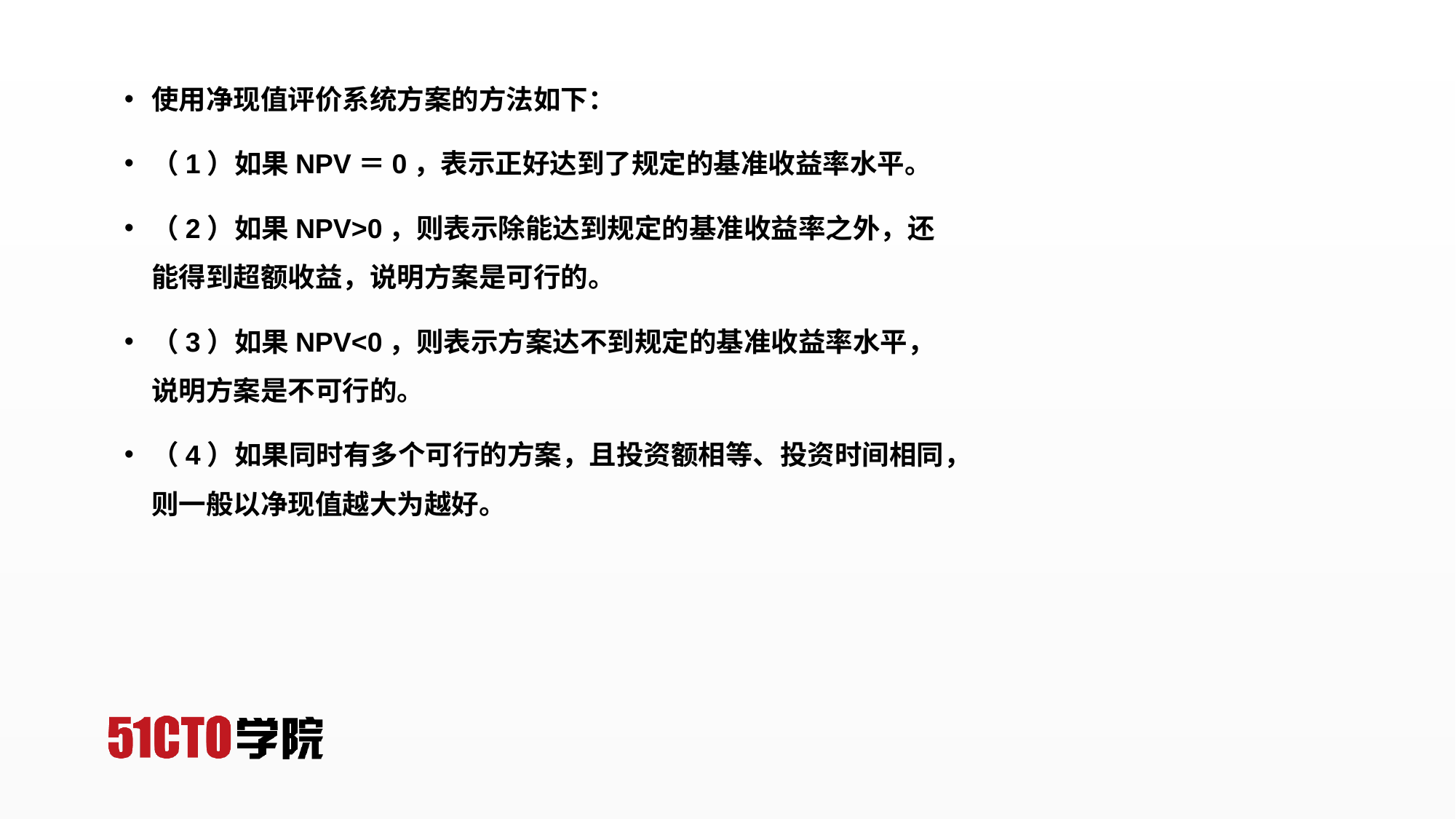

使用净现值评价系统方案的方法如下：
（1）如果NPV＝0，表示正好达到了规定的基准收益率水平。
（2）如果NPV>0，则表示除能达到规定的基准收益率之外，还能得到超额收益，说明方案是可行的。
（3）如果NPV<0，则表示方案达不到规定的基准收益率水平，说明方案是不可行的。
（4）如果同时有多个可行的方案，且投资额相等、投资时间相同，则一般以净现值越大为越好。